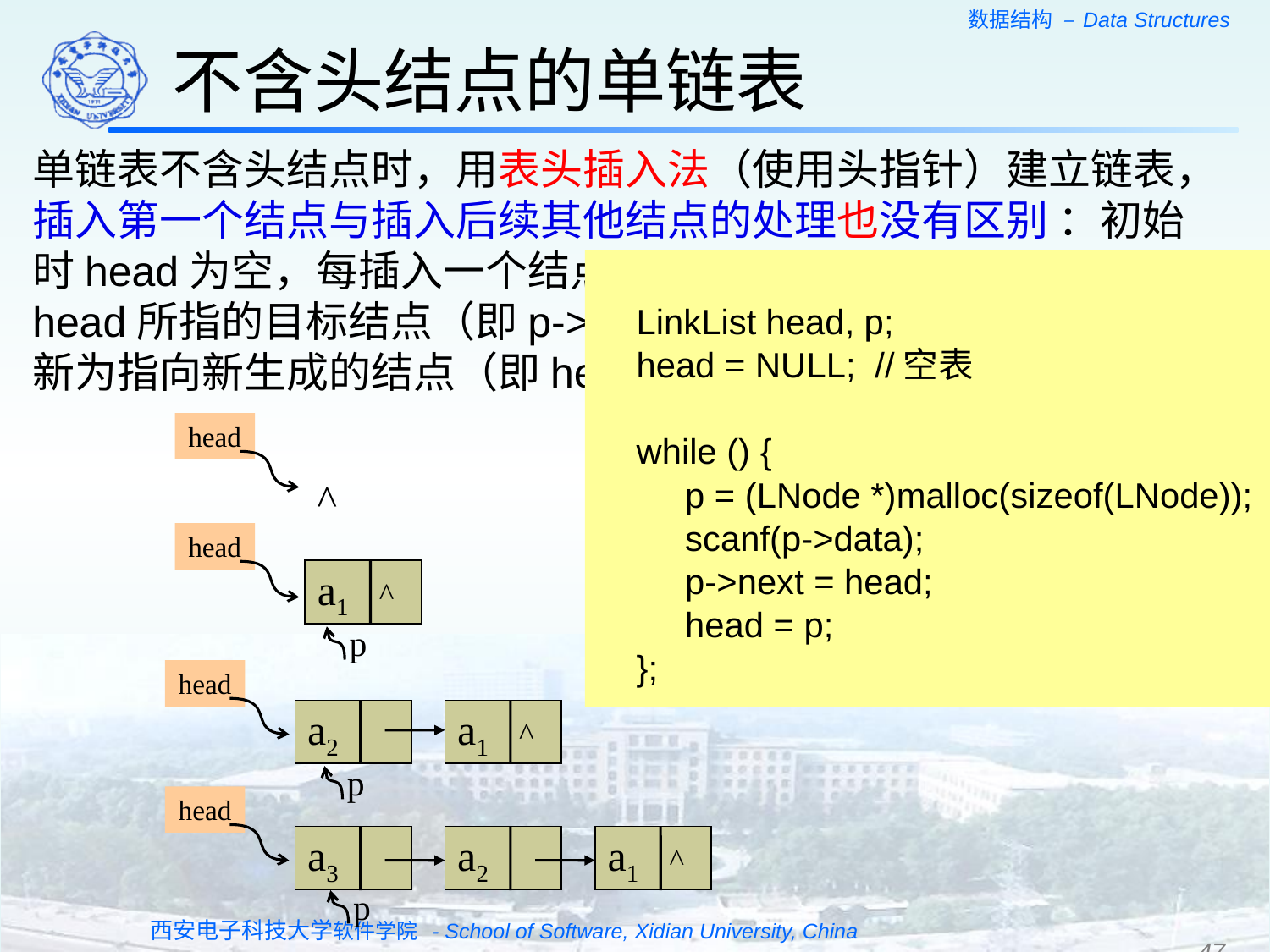

不含头结点的单链表
单链表不含头结点时，用表头插入法（使用头指针）建立链表，插入第一个结点与插入后续其他结点的处理也没有区别 ：初始时head为空，每插入一个结点，都是设置新结点的指针域指向head所指的目标结点（即p->next = head;），然后将head更新为指向新生成的结点（即head = p;）。

    LinkList head, p;
    head = NULL;  //空表

    while () {
         p = (LNode *)malloc(sizeof(LNode));
         scanf(p->data);
         p->next = head;
         head = p;
    };
head
^
p = (LNode *)malloc(sizeof(LNode));
p->next = head;
head = p;
head
a1     ^

p
head
a2

a1     ^

p
head
a3

a2

a1     ^

p
47